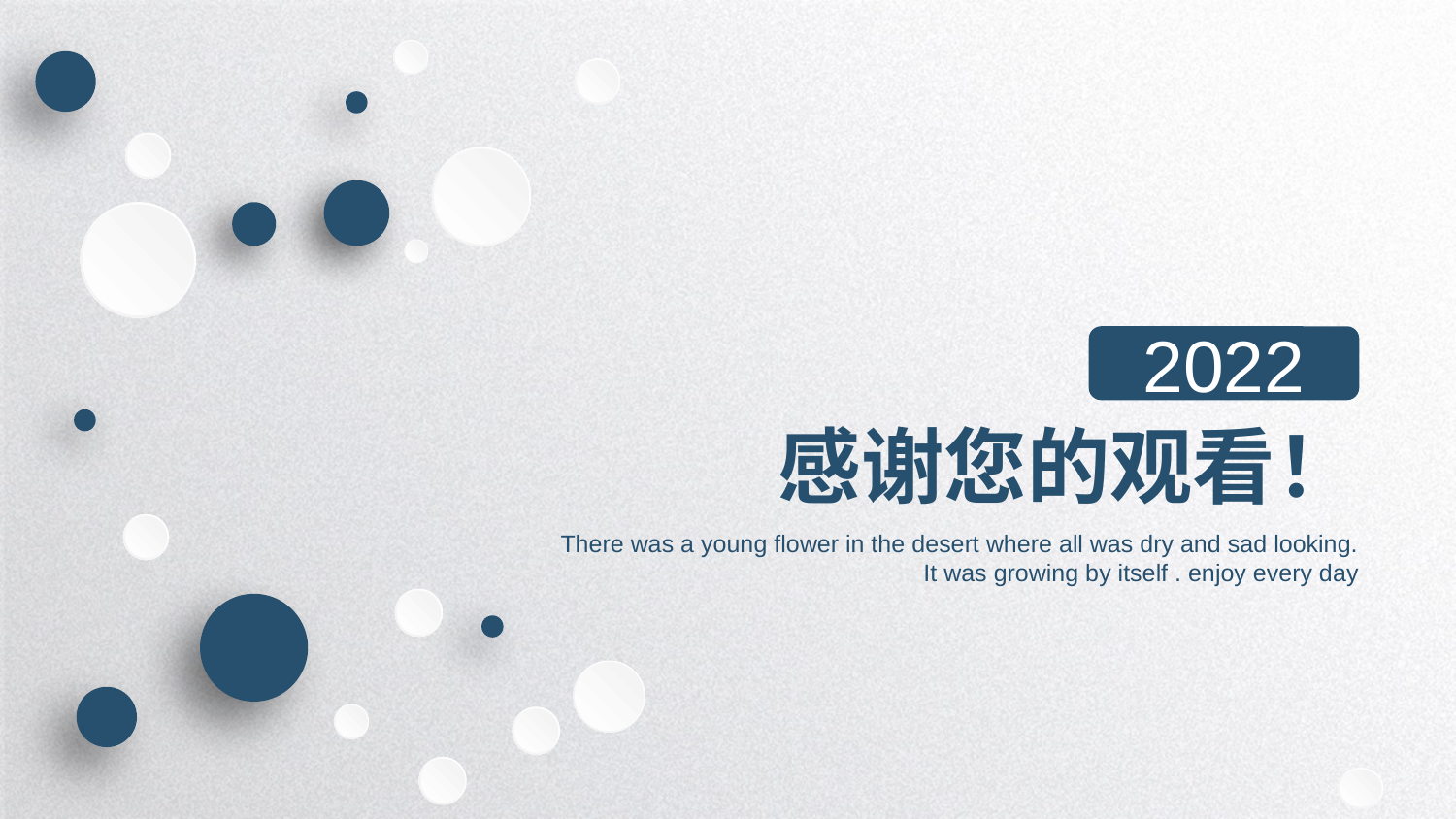

2022

感谢您的观看！

There was a young flower in the desert where all was dry and sad looking.
 It was growing by itself . enjoy every day